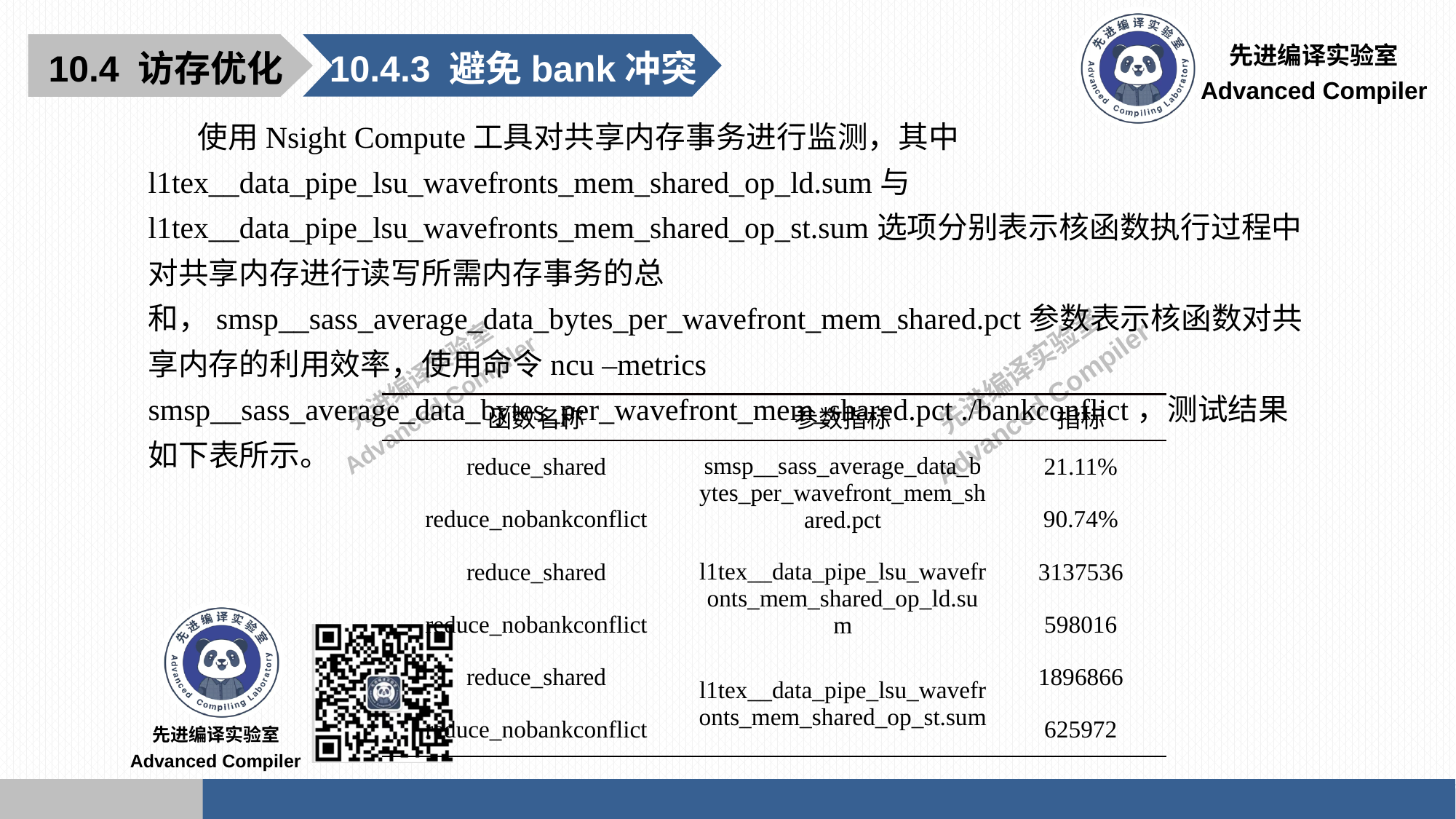

10.4.3 避免bank冲突
10.4 访存优化

    使用Nsight Compute工具对共享内存事务进行监测，其中l1tex__data_pipe_lsu_wavefronts_mem_shared_op_ld.sum与l1tex__data_pipe_lsu_wavefronts_mem_shared_op_st.sum选项分别表示核函数执行过程中对共享内存进行读写所需内存事务的总和，smsp__sass_average_data_bytes_per_wavefront_mem_shared.pct参数表示核函数对共享内存的利用效率，使用命令ncu –metrics smsp__sass_average_data_bytes_per_wavefront_mem_shared.pct ./bankconflict，测试结果如下表所示。
| 函数名称 | 参数指标 | 指标 |
| --- | --- | --- |
| reduce\_shared | smsp\_\_sass\_average\_data\_bytes\_per\_wavefront\_mem\_shared.pct | 21.11% |
| reduce\_nobankconflict |  | 90.74% |
| reduce\_shared | l1tex\_\_data\_pipe\_lsu\_wavefronts\_mem\_shared\_op\_ld.sum | 3137536 |
| reduce\_nobankconflict |  | 598016 |
| reduce\_shared | l1tex\_\_data\_pipe\_lsu\_wavefronts\_mem\_shared\_op\_st.sum | 1896866 |
| reduce\_nobankconflict |  | 625972 |